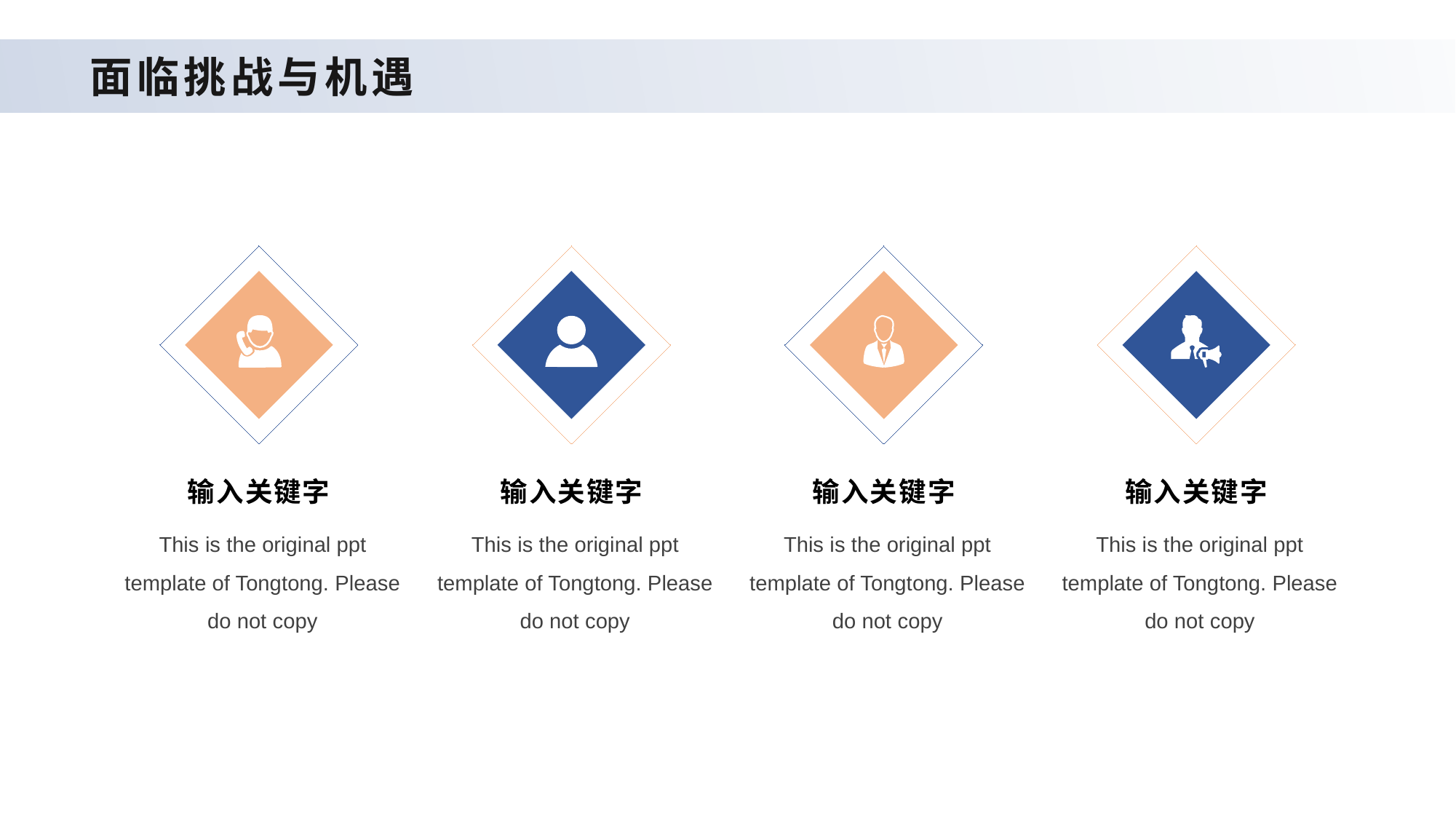

BBAAD9C20180234D78E509342D30B490A2B9B2081D3D2B70ADD98433B1092BA66B48B638116B6B0622592708C84631EC78F9212A41D06B111B5EC2463BBE24DE24F1F13DAF2766B7B4172CC760F24DF1AC31E1E57598618E48F78198ECB49CA8DB96259CDEB
# 面临挑战与机遇

输入关键字
输入关键字
输入关键字
输入关键字
This is the original ppt template of Tongtong. Please do not copy
This is the original ppt template of Tongtong. Please do not copy
This is the original ppt template of Tongtong. Please do not copy
This is the original ppt template of Tongtong. Please do not copy